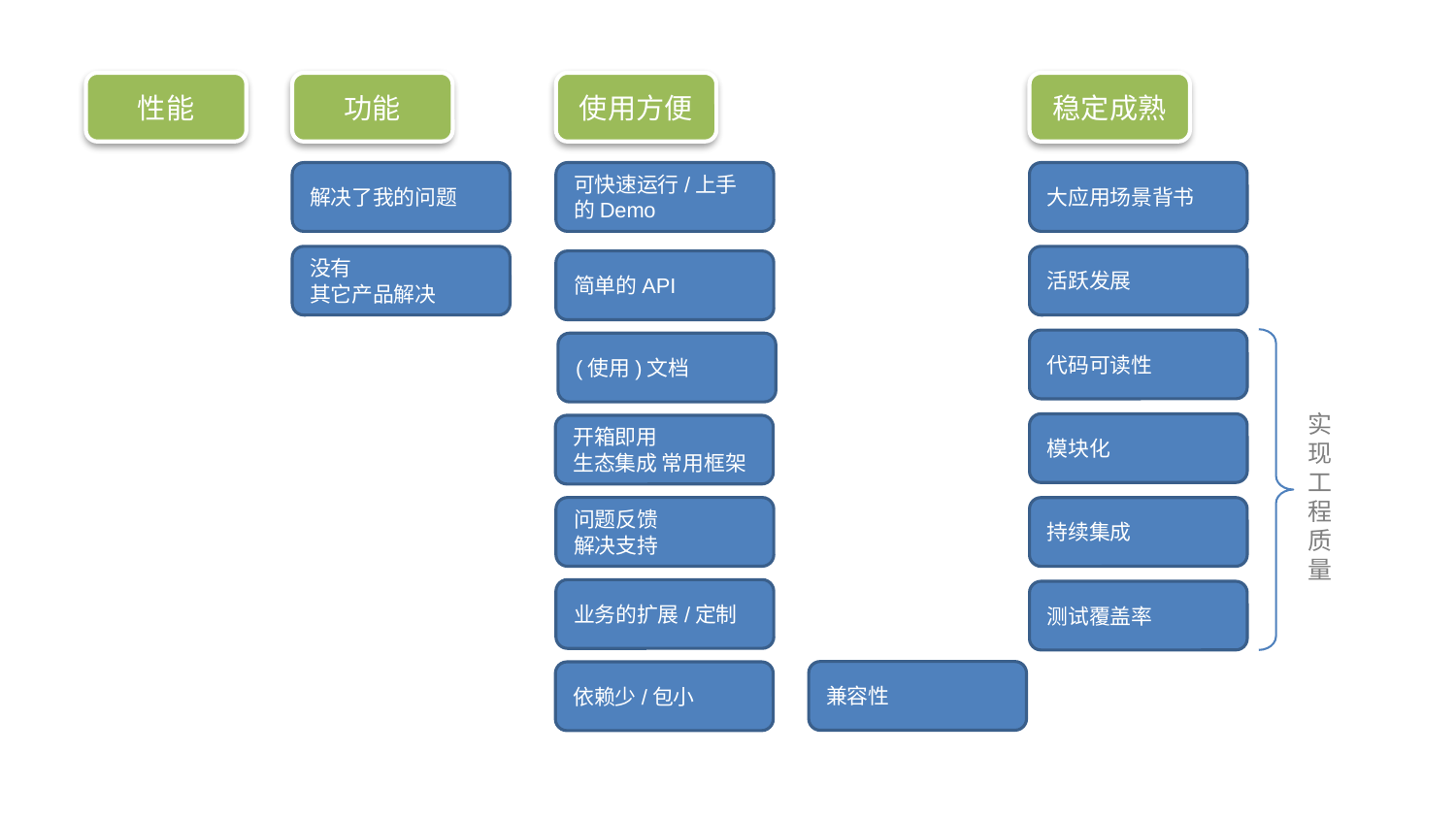

性能
功能
使用方便
稳定成熟
解决了我的问题
可快速运行/上手的Demo
大应用场景背书
没有
其它产品解决
活跃发展
简单的API

代码可读性
(使用)文档
实
现
工
程
质
量
模块化
开箱即用
生态集成 常用框架
问题反馈
解决支持
持续集成
业务的扩展/定制
测试覆盖率
兼容性
依赖少/包小